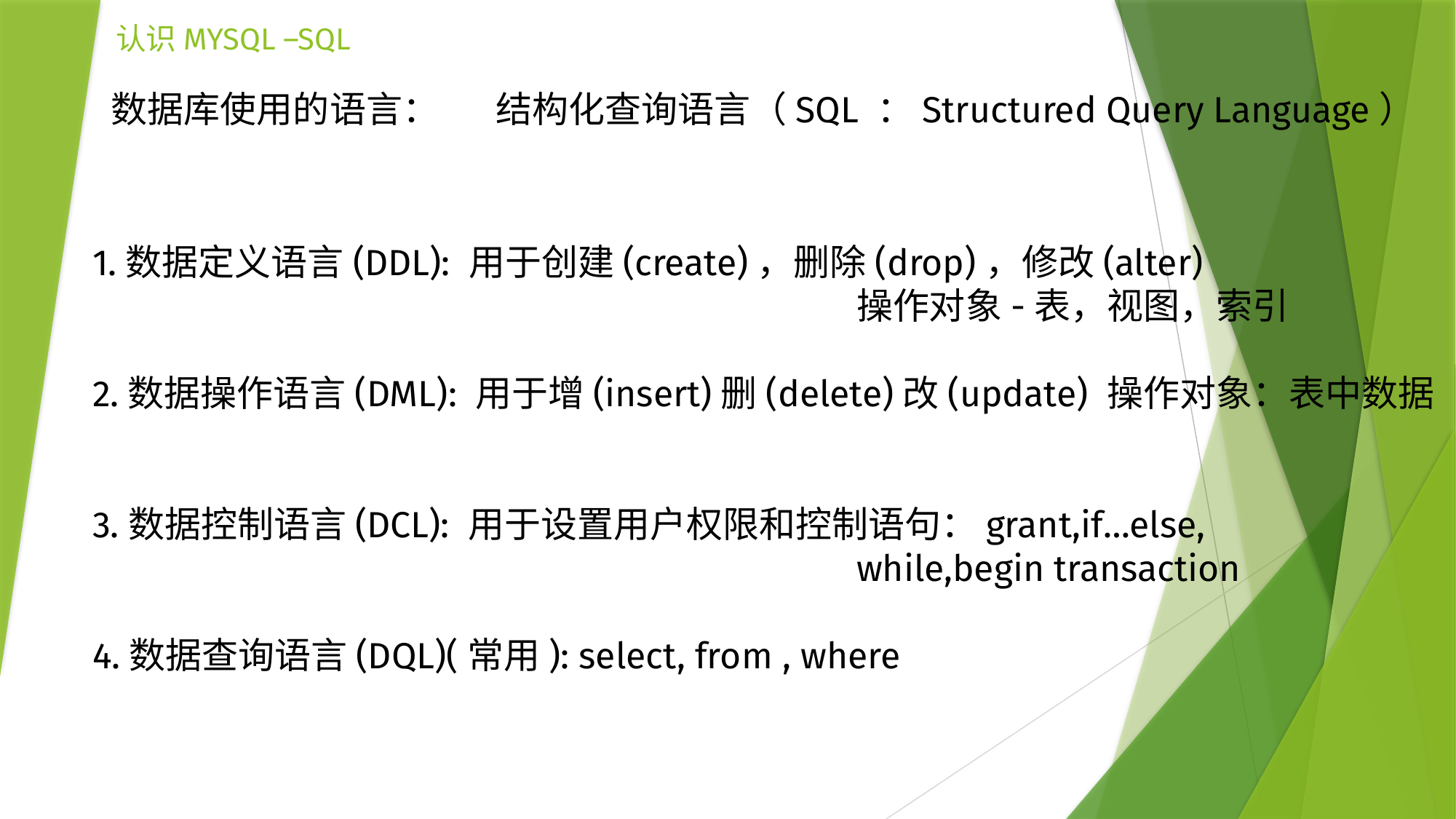

# 认识MYSQL –SQL
数据库使用的语言：       结构化查询语言（SQL ：Structured Query Language）
1.数据定义语言(DDL): 用于创建(create)，删除(drop)，修改(alter)
							操作对象-表，视图，索引

2.数据操作语言(DML): 用于增(insert)删(delete)改(update) 操作对象：表中数据

3.数据控制语言(DCL): 用于设置用户权限和控制语句：grant,if…else,
							while,begin transaction

4.数据查询语言(DQL)(常用): select, from , where